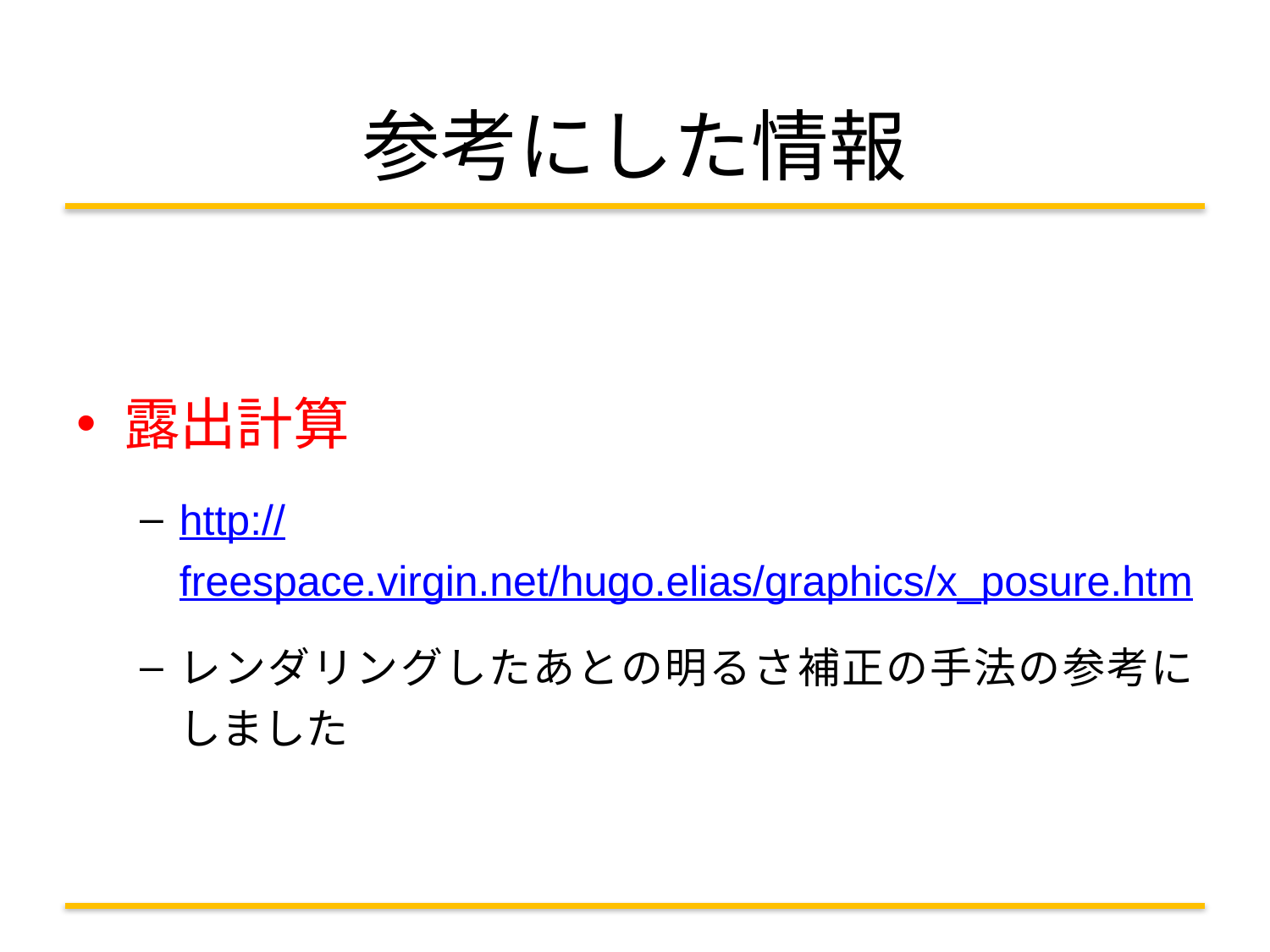

# 参考にした情報
露出計算
http://freespace.virgin.net/hugo.elias/graphics/x_posure.htm
レンダリングしたあとの明るさ補正の手法の参考にしました